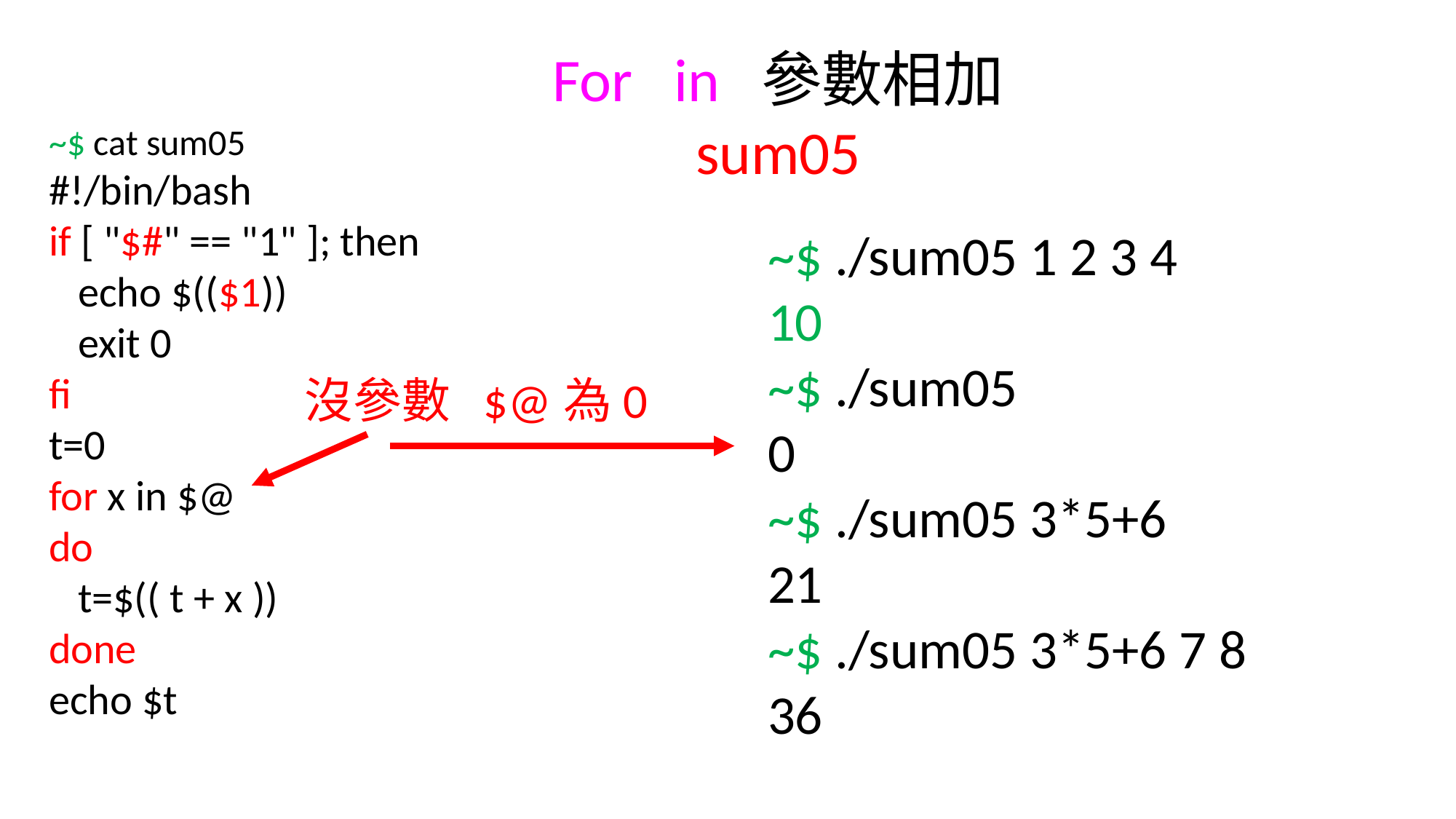

For   in  參數相加
sum05
~$ cat sum05
#!/bin/bash
if [ "$#" == "1" ]; then
   echo $(($1))
   exit 0
fi
t=0
for x in $@
do
   t=$(( t + x ))
done
echo $t

~$ ./sum05 1 2 3 4
10
~$ ./sum05
0
~$ ./sum05 3*5+6
21
~$ ./sum05 3*5+6 7 8
36
沒參數  $@為0